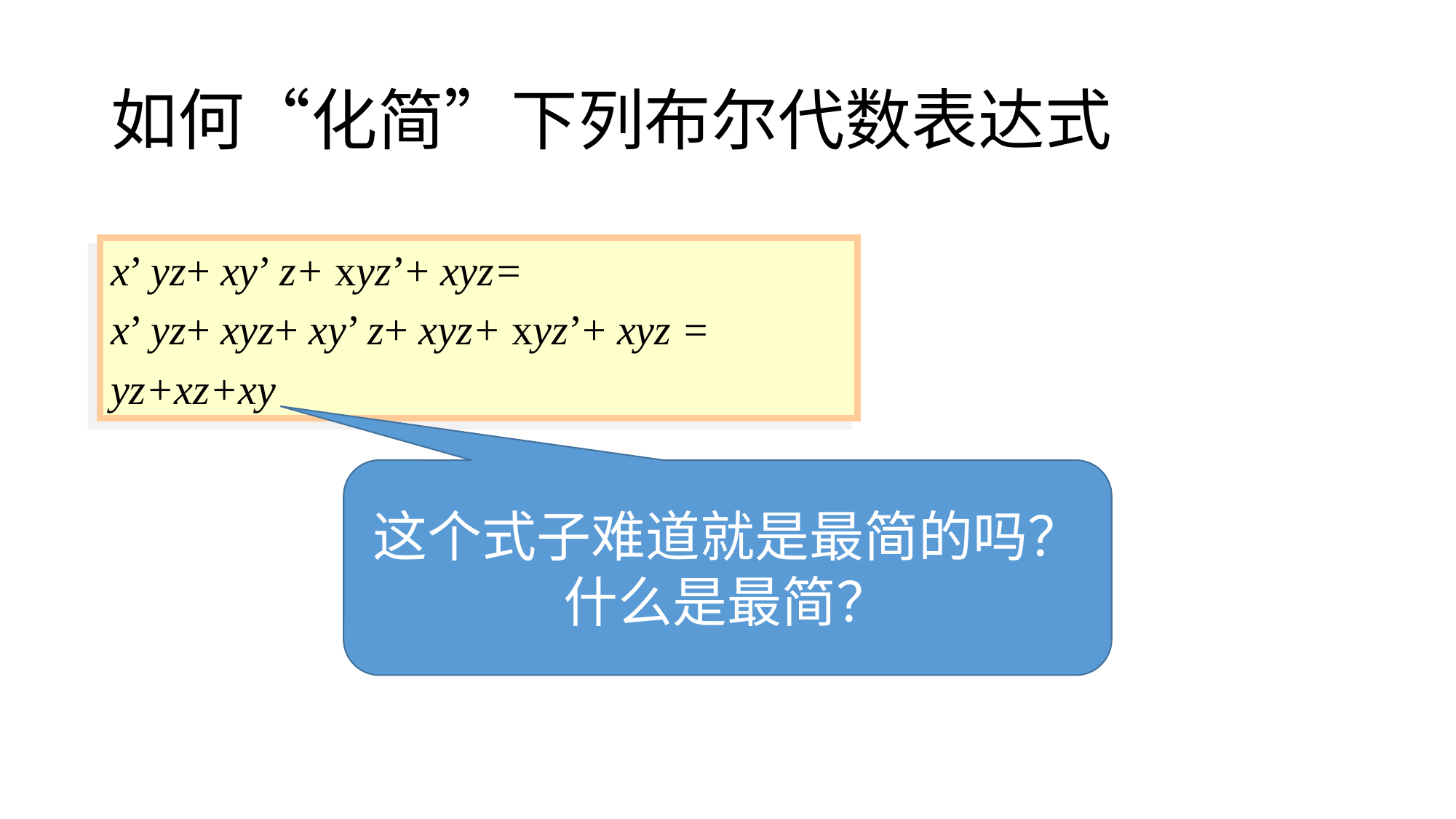

# 如何“化简”下列布尔代数表达式
x’ yz+ xy’ z+ xyz’+ xyz=
x’ yz+ xyz+ xy’ z+ xyz+ xyz’+ xyz =
yz+xz+xy
这个式子难道就是最简的吗？
什么是最简？